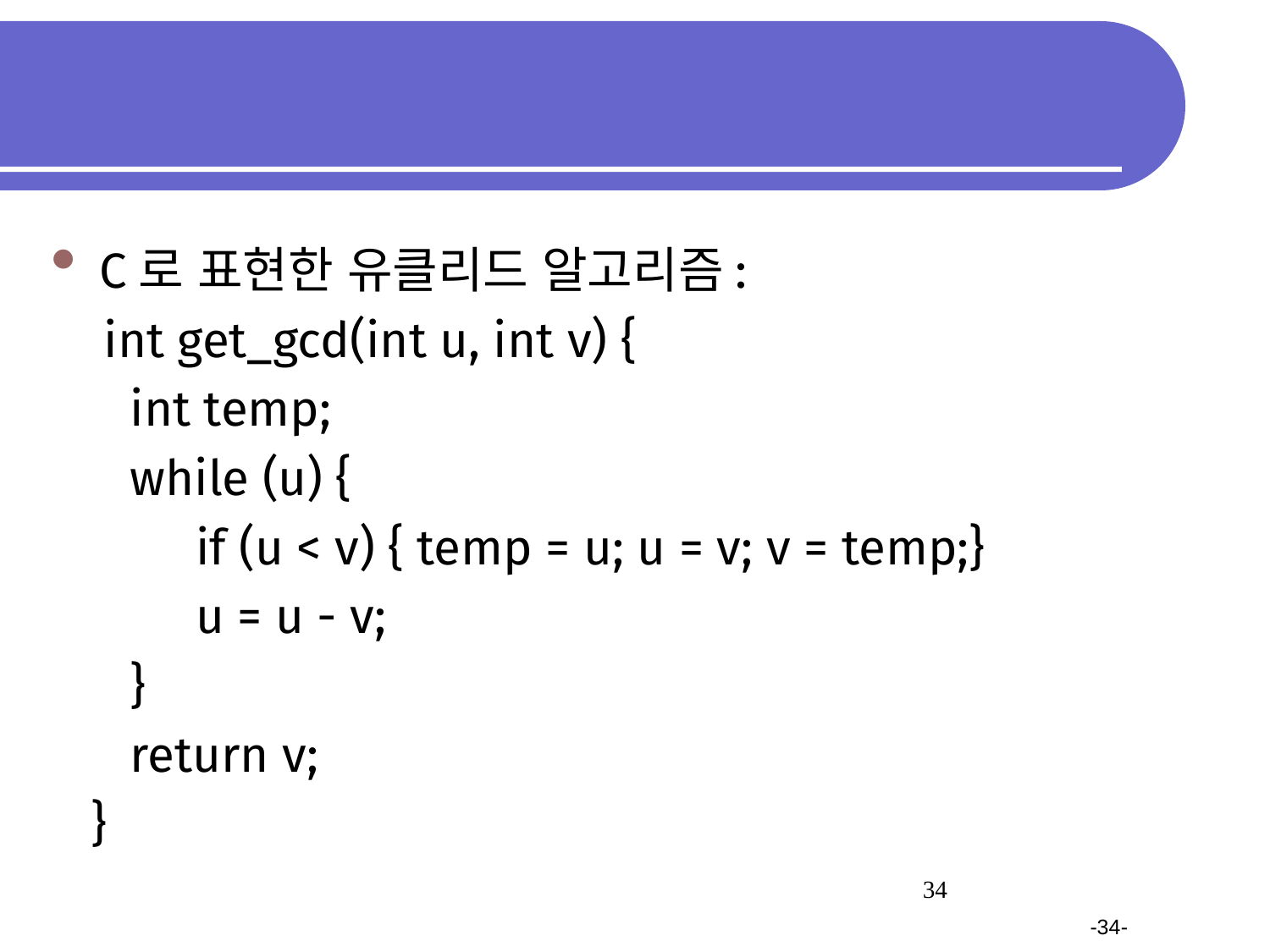

#
C로 표현한 유클리드 알고리즘:
    int get_gcd(int u, int v) {
      int temp;
      while (u) {
           if (u < v) { temp = u; u = v; v = temp;}
           u = u - v;
      }
      return v;
   }
34